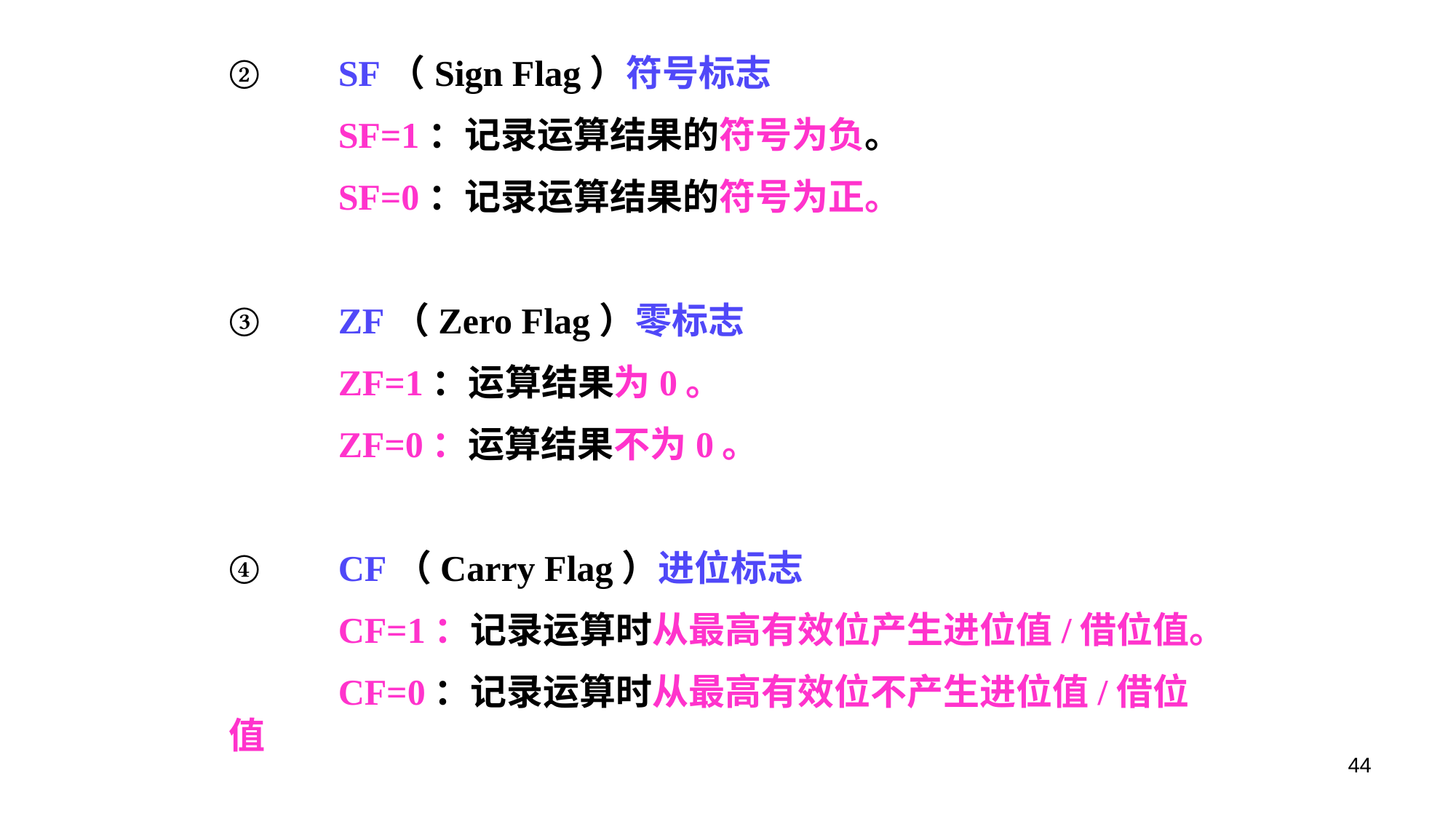

②	SF（Sign Flag）符号标志
	SF=1：记录运算结果的符号为负。
	SF=0：记录运算结果的符号为正。

③	ZF（Zero Flag）零标志
  	ZF=1：运算结果为0。
  	ZF=0：运算结果不为0。

④	CF（Carry Flag）进位标志
	CF=1：记录运算时从最高有效位产生进位值/借位值。
	CF=0：记录运算时从最高有效位不产生进位值/借位值

44